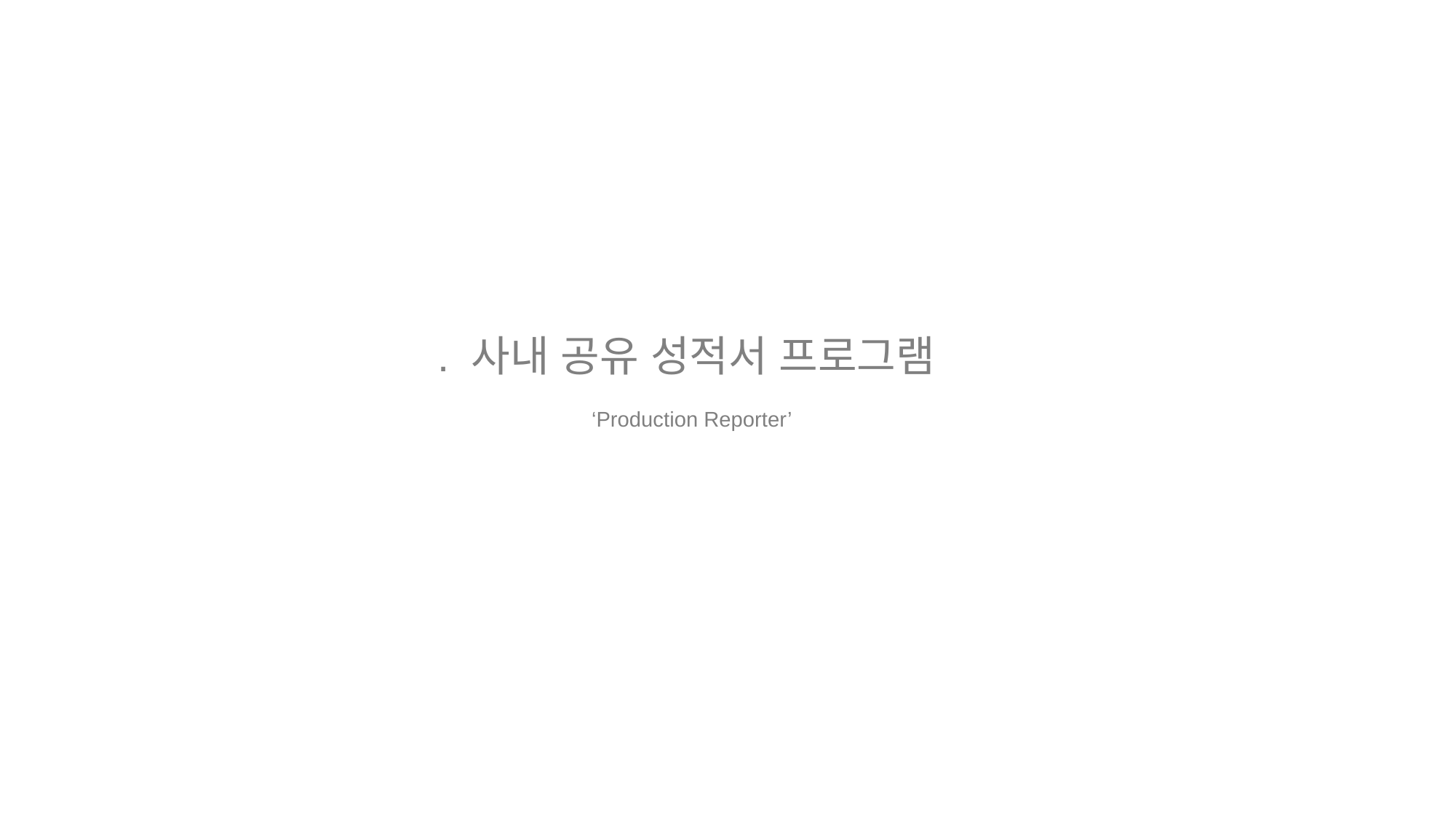

. 사내 공유 성적서 프로그램

‘Production Reporter’